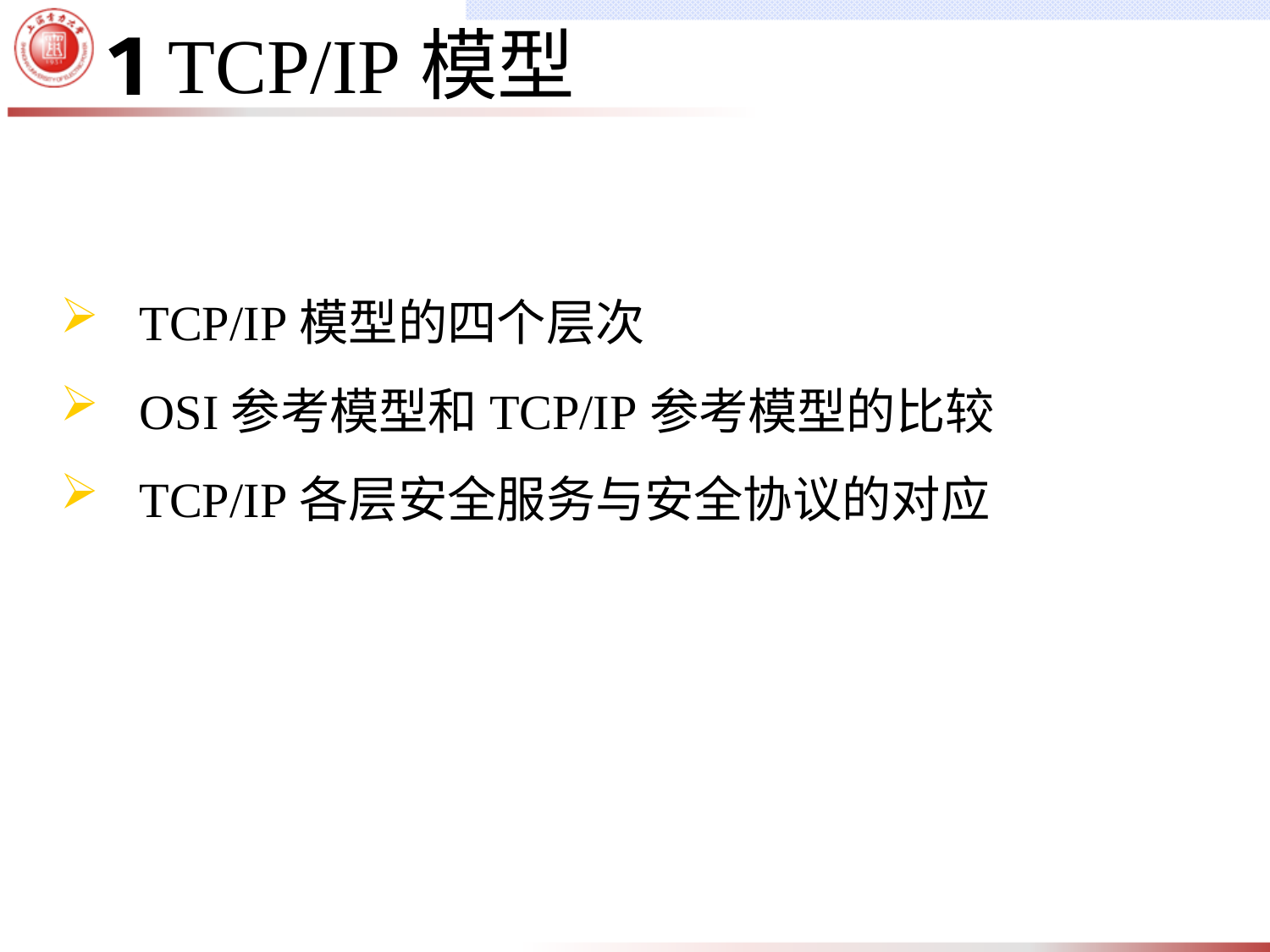

1
TCP/IP模型
TCP/IP模型的四个层次
OSI参考模型和TCP/IP参考模型的比较
TCP/IP各层安全服务与安全协议的对应